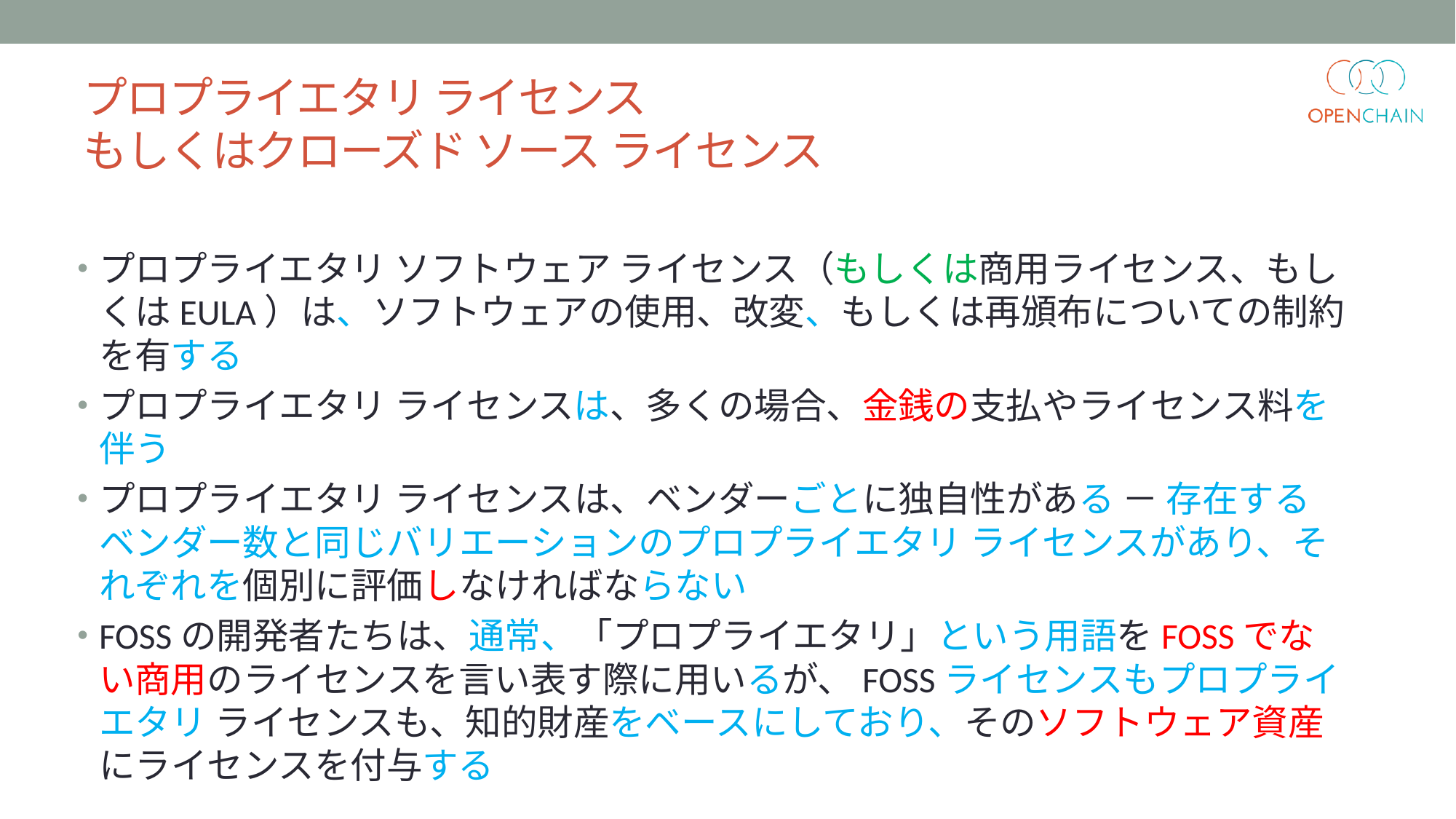

# プロプライエタリ ライセンス もしくはクローズド ソース ライセンス
プロプライエタリ ソフトウェア ライセンス（もしくは商用ライセンス、もしくはEULA）は、ソフトウェアの使用、改変、もしくは再頒布についての制約を有する
プロプライエタリ ライセンスは、多くの場合、金銭の支払やライセンス料を伴う
プロプライエタリ ライセンスは、ベンダーごとに独自性がある － 存在するベンダー数と同じバリエーションのプロプライエタリ ライセンスがあり、それぞれを個別に評価しなければならない
FOSSの開発者たちは、通常、「プロプライエタリ」という用語をFOSSでない商用のライセンスを言い表す際に用いるが、FOSSライセンスもプロプライエタリ ライセンスも、知的財産をベースにしており、そのソフトウェア資産にライセンスを付与する